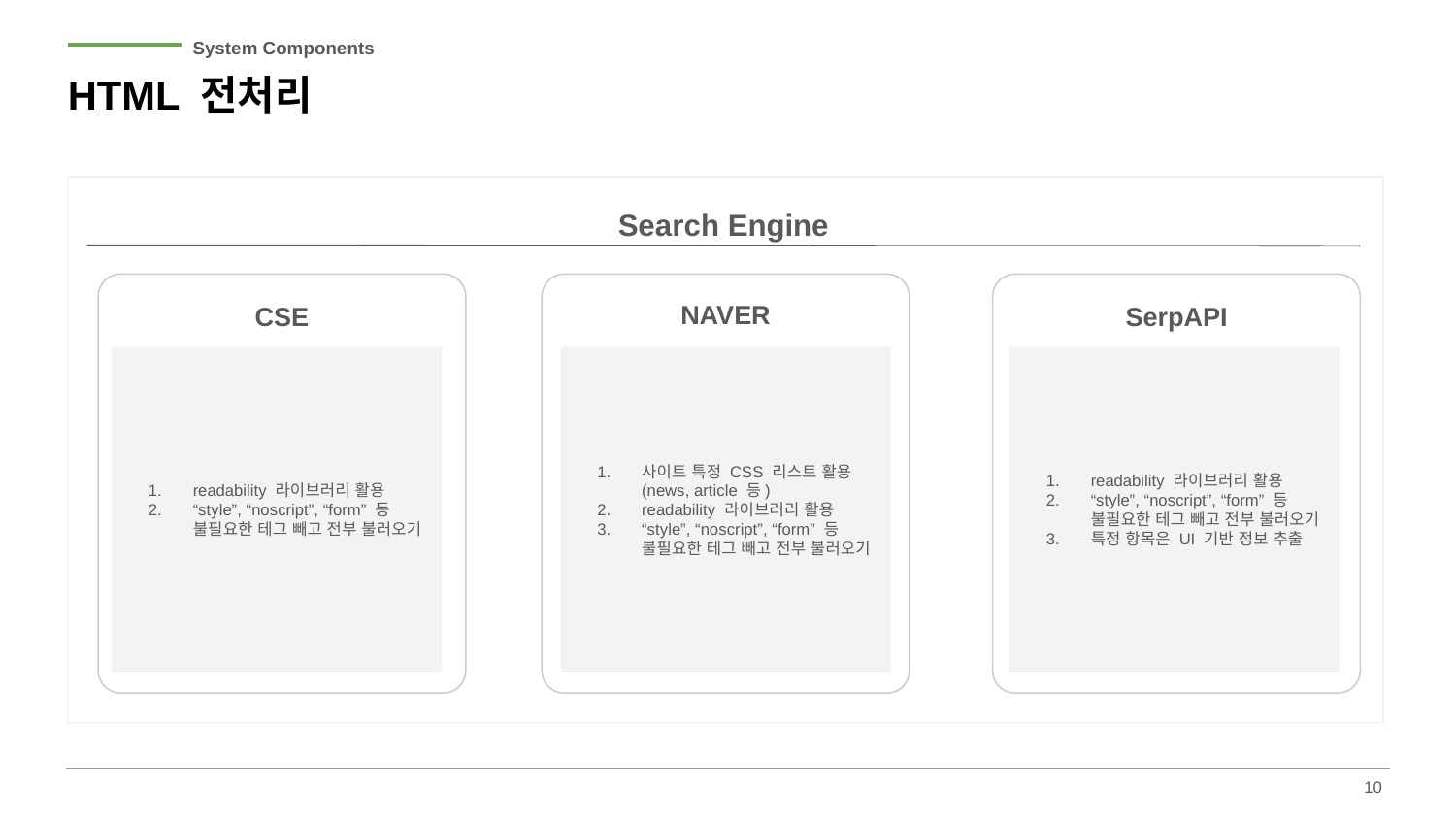

System Components
# HTML 전처리
내용
Search Engine

NAVER
CSE
SerpAPI
readability 라이브러리 활용
“style”, “noscript”, “form” 등 불필요한 테그 빼고 전부 불러오기
사이트 특정 CSS 리스트 활용 (news, article 등)
readability 라이브러리 활용
“style”, “noscript”, “form” 등 불필요한 테그 빼고 전부 불러오기
readability 라이브러리 활용
“style”, “noscript”, “form” 등 불필요한 테그 빼고 전부 불러오기
특정 항목은 UI 기반 정보 추출
10